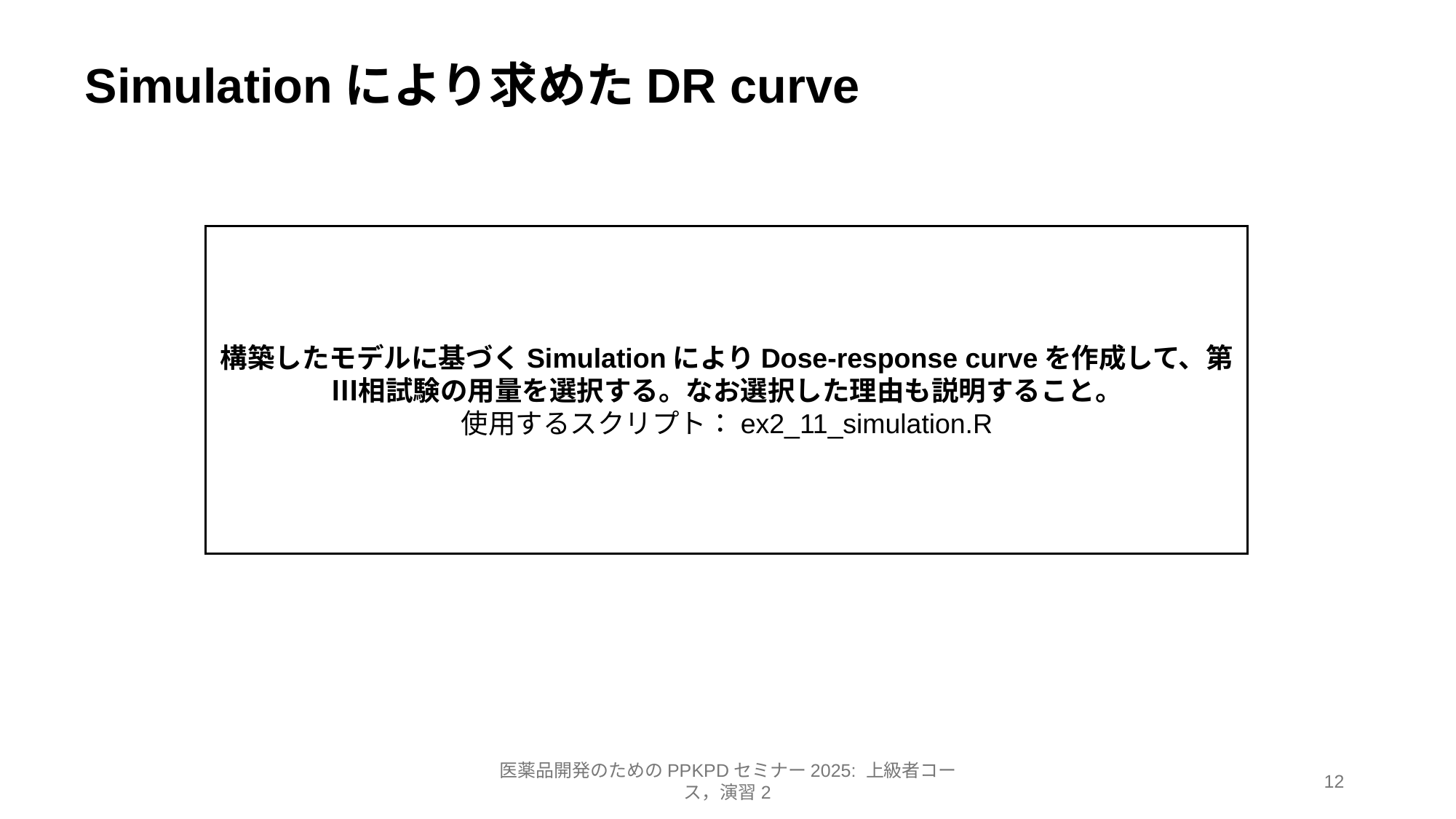

# Simulationにより求めたDR curve
構築したモデルに基づくSimulationによりDose-response curveを作成して、第Ⅲ相試験の用量を選択する。なお選択した理由も説明すること。
使用するスクリプト：ex2_11_simulation.R
医薬品開発のためのPPKPDセミナー2025: 上級者コース，演習2
12